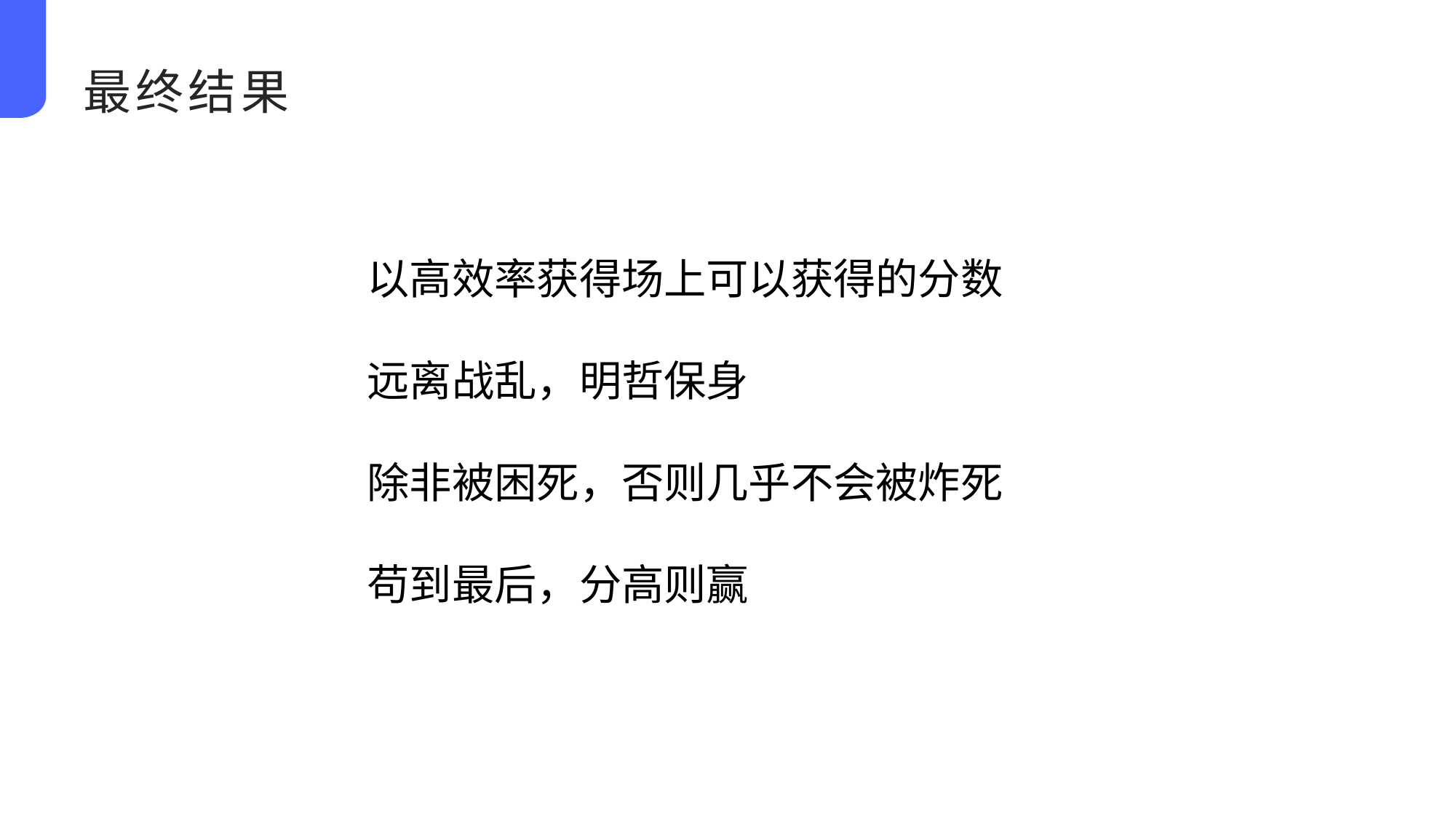

最终结果
以高效率获得场上可以获得的分数

远离战乱，明哲保身

除非被困死，否则几乎不会被炸死

苟到最后，分高则赢